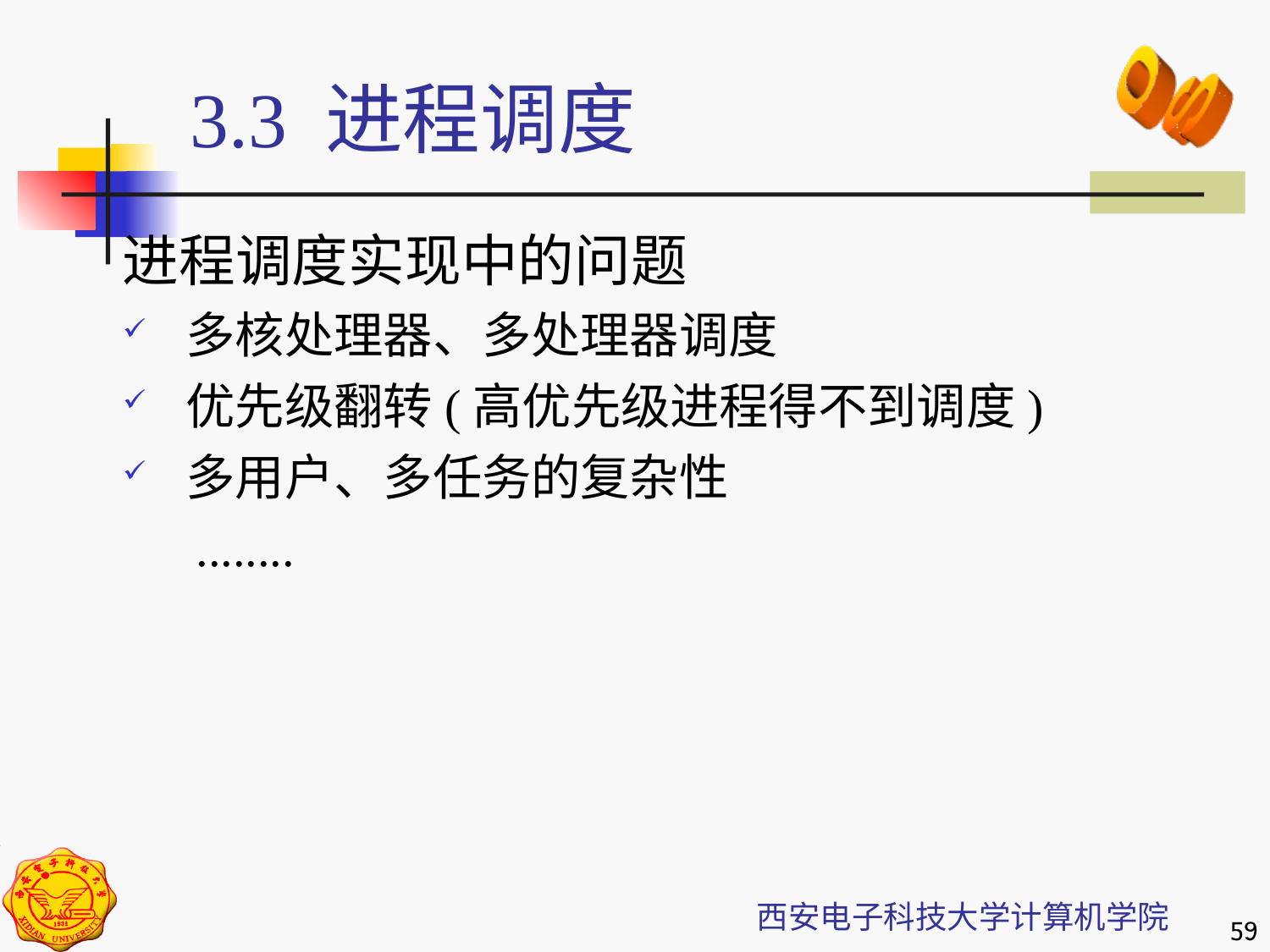

3.3 进程调度
进程调度实现中的问题
多核处理器、多处理器调度
优先级翻转(高优先级进程得不到调度)
多用户、多任务的复杂性
      ........

59